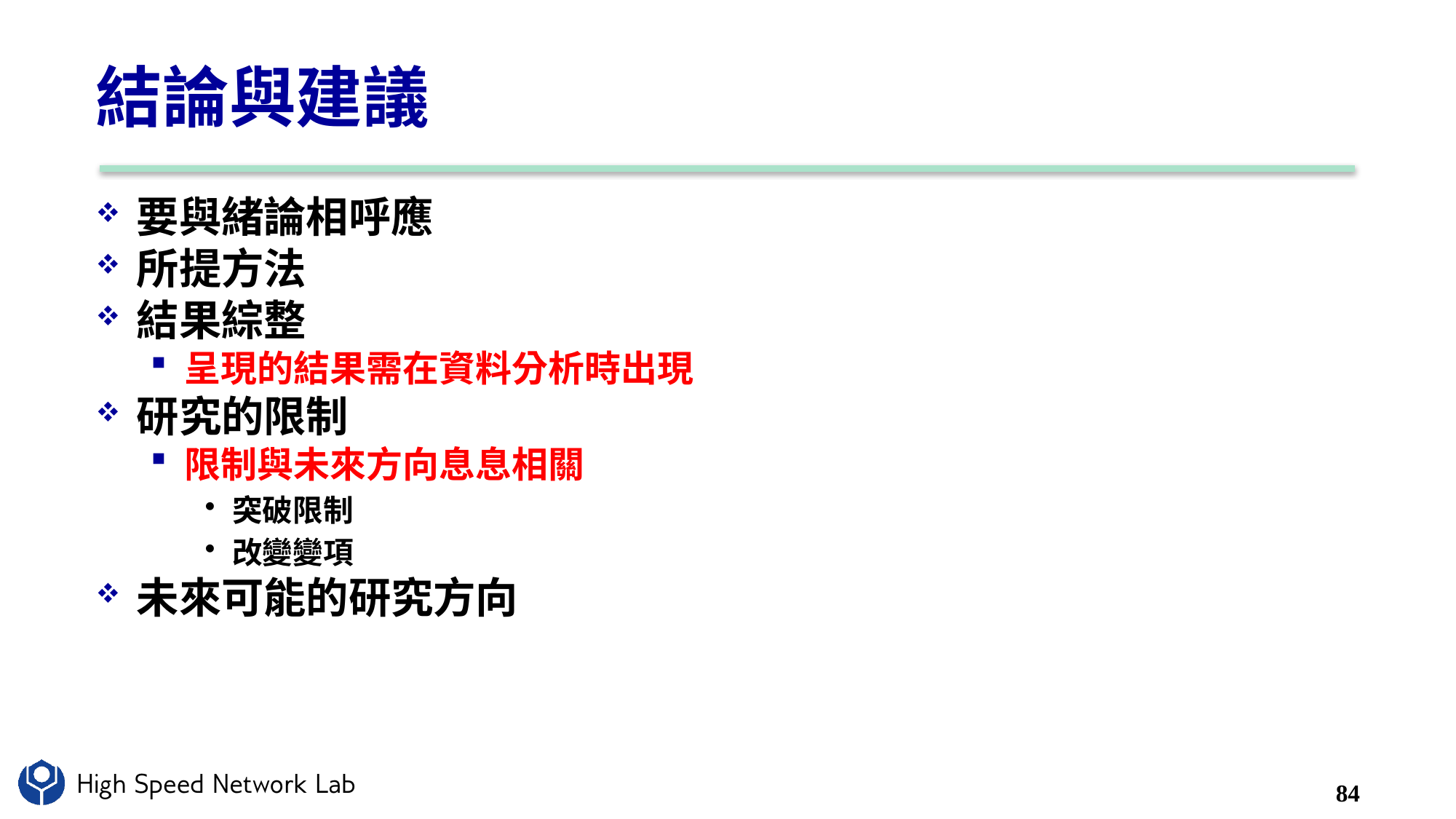

# 結論與建議
要與緒論相呼應
所提方法
結果綜整
呈現的結果需在資料分析時出現
研究的限制
限制與未來方向息息相關
突破限制
改變變項
未來可能的研究方向
84